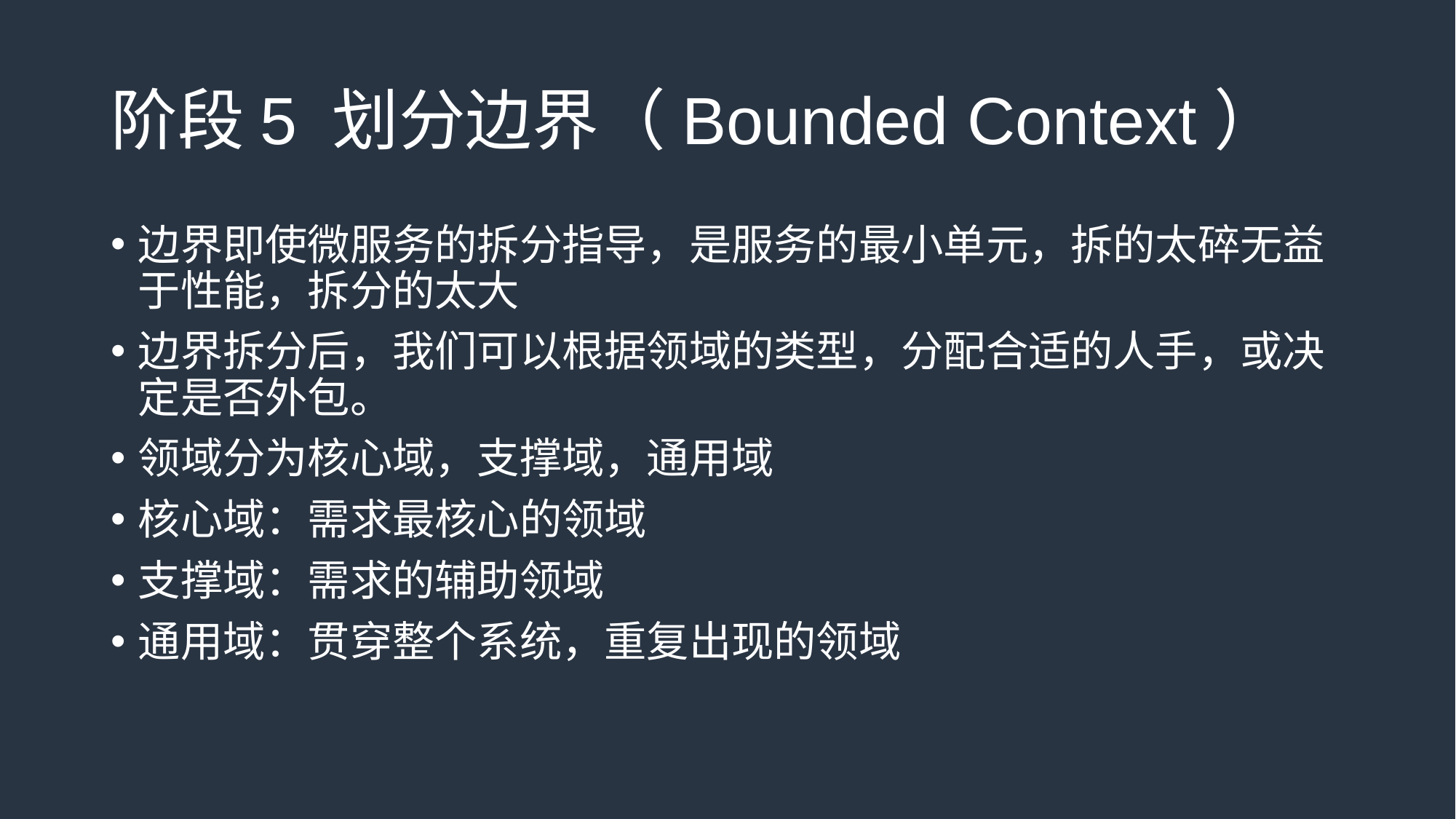

# 阶段5 划分边界（Bounded Context）
边界即使微服务的拆分指导，是服务的最小单元，拆的太碎无益于性能，拆分的太大
边界拆分后，我们可以根据领域的类型，分配合适的人手，或决定是否外包。
领域分为核心域，支撑域，通用域
核心域：需求最核心的领域
支撑域：需求的辅助领域
通用域：贯穿整个系统，重复出现的领域